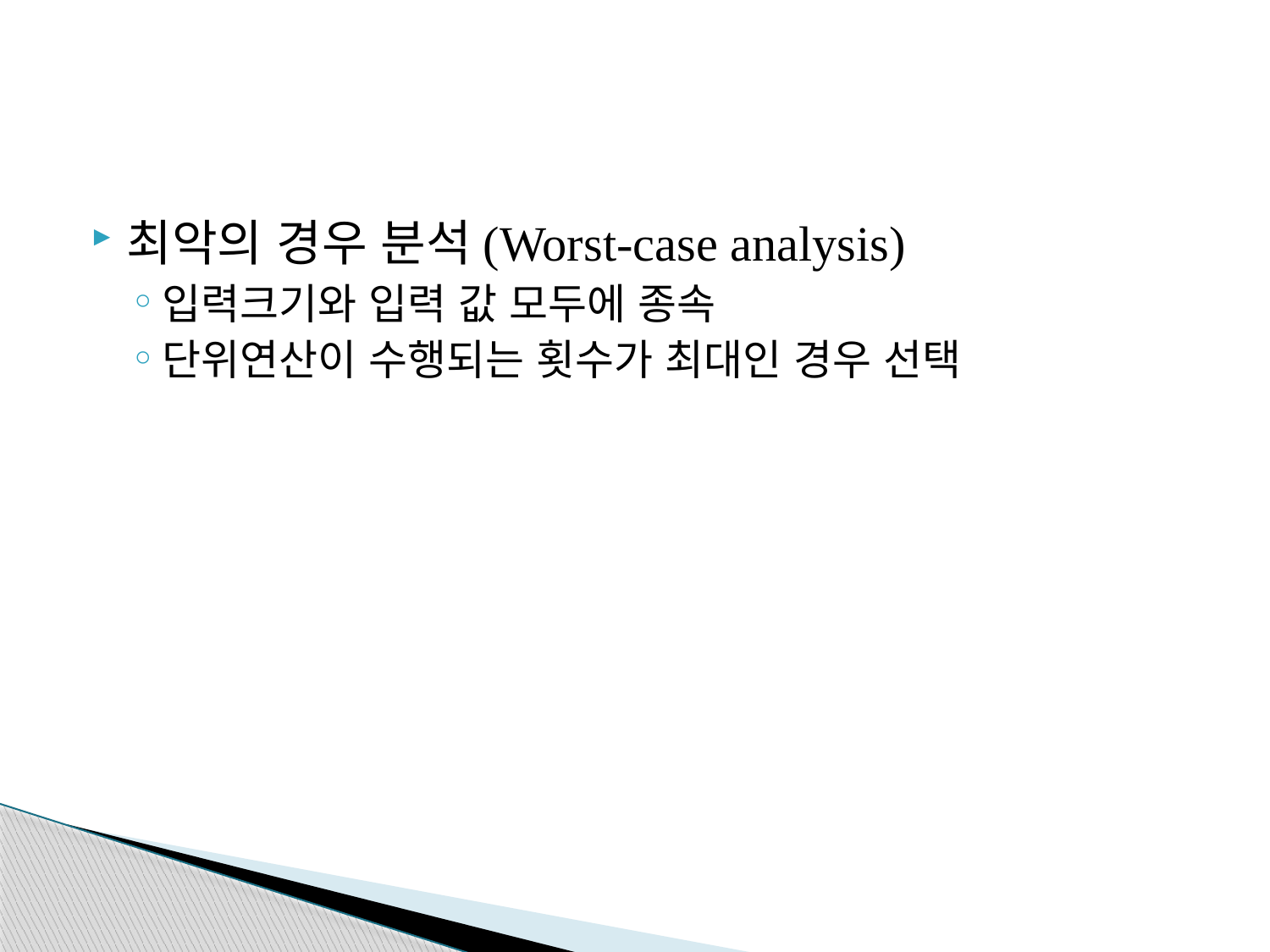

#
최악의 경우 분석(Worst-case analysis)
입력크기와 입력 값 모두에 종속
단위연산이 수행되는 횟수가 최대인 경우 선택